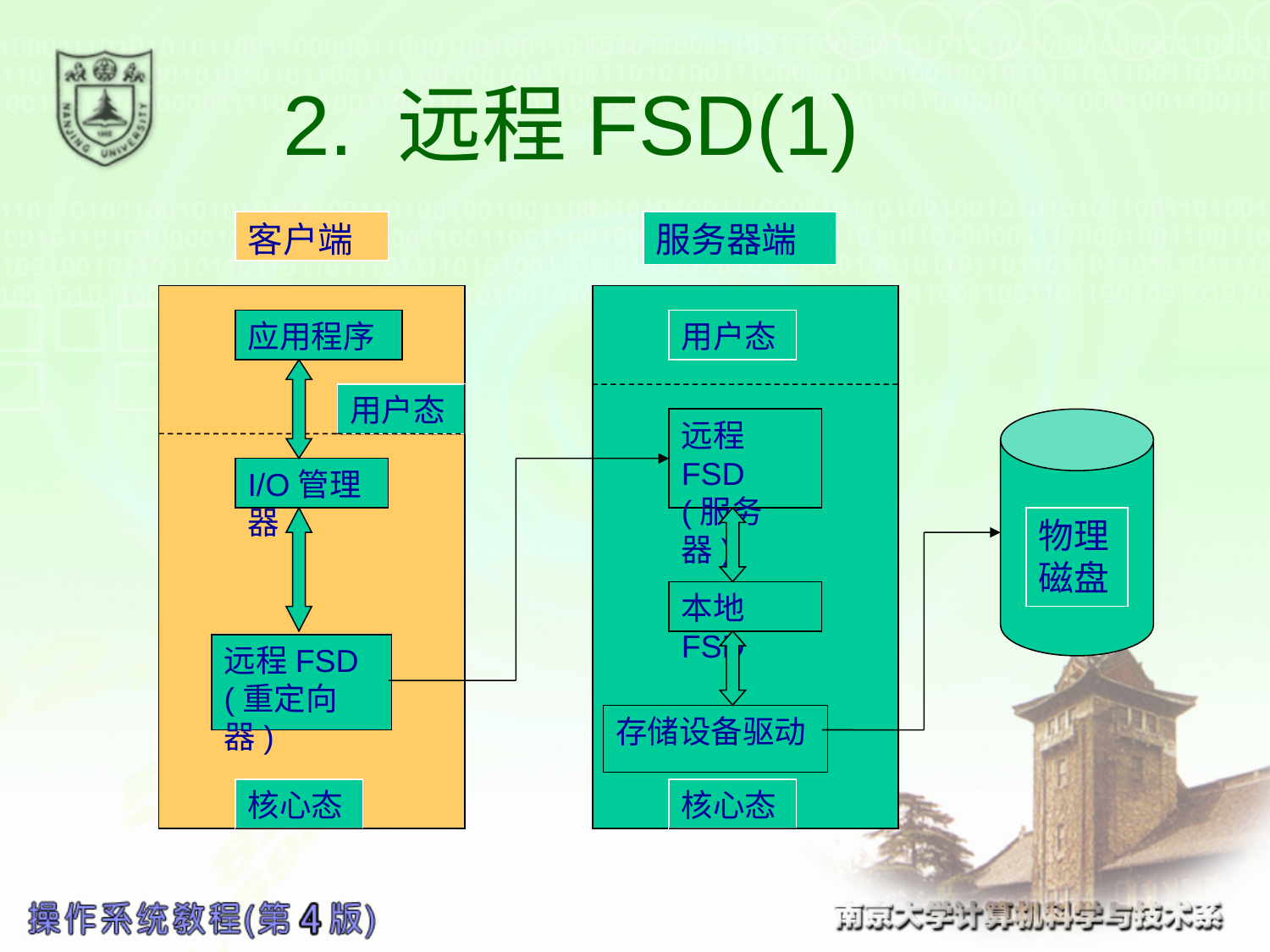

# 2. 远程FSD(1)
客户端
服务器端

应用程序
用户态

用户态

远程FSD
(服务器)

I/O管理器

物理磁盘

本地FSD

远程FSD
(重定向器)

存储设备驱动

核心态
核心态